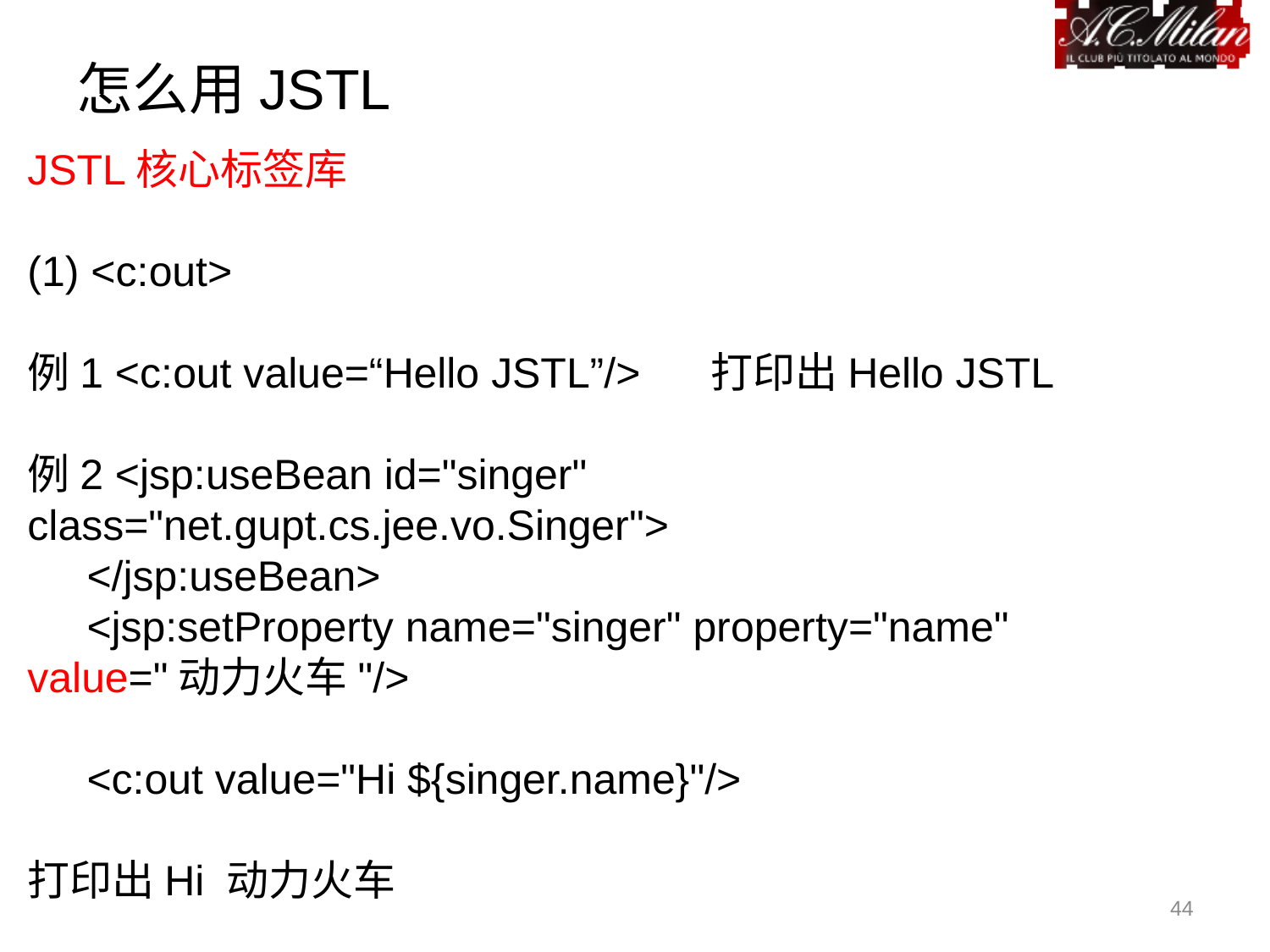

怎么用JSTL
JSTL核心标签库

<c:out>

例1 <c:out value=“Hello JSTL”/>     打印出Hello JSTL

例2 <jsp:useBean id="singer" class="net.gupt.cs.jee.vo.Singer">
     </jsp:useBean>
     <jsp:setProperty name="singer" property="name" value="动力火车"/>

     <c:out value="Hi ${singer.name}"/>

打印出Hi 动力火车
44